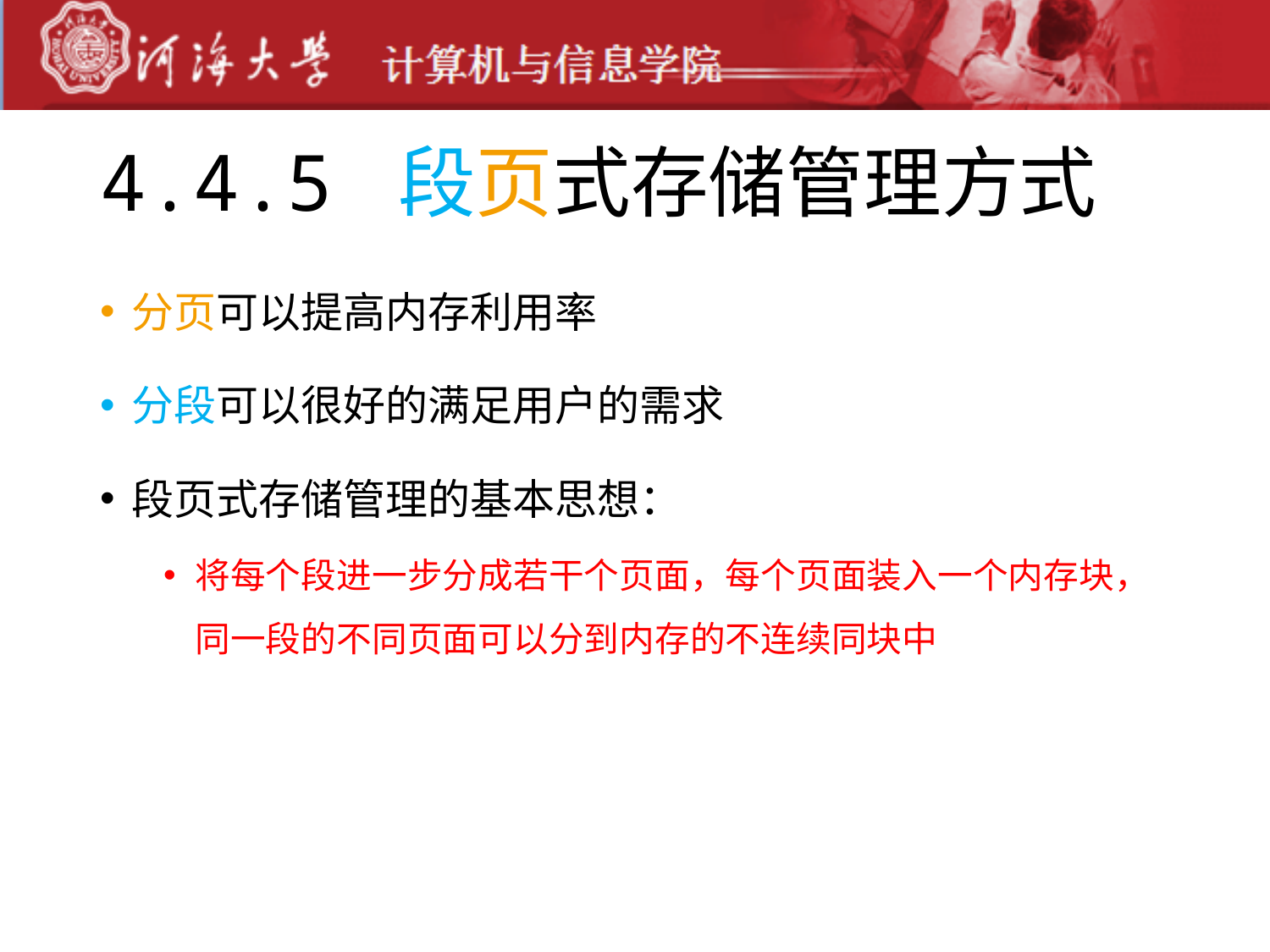

# 4.4.5 段页式存储管理方式
分页可以提高内存利用率
分段可以很好的满足用户的需求
段页式存储管理的基本思想：
将每个段进一步分成若干个页面，每个页面装入一个内存块，同一段的不同页面可以分到内存的不连续同块中